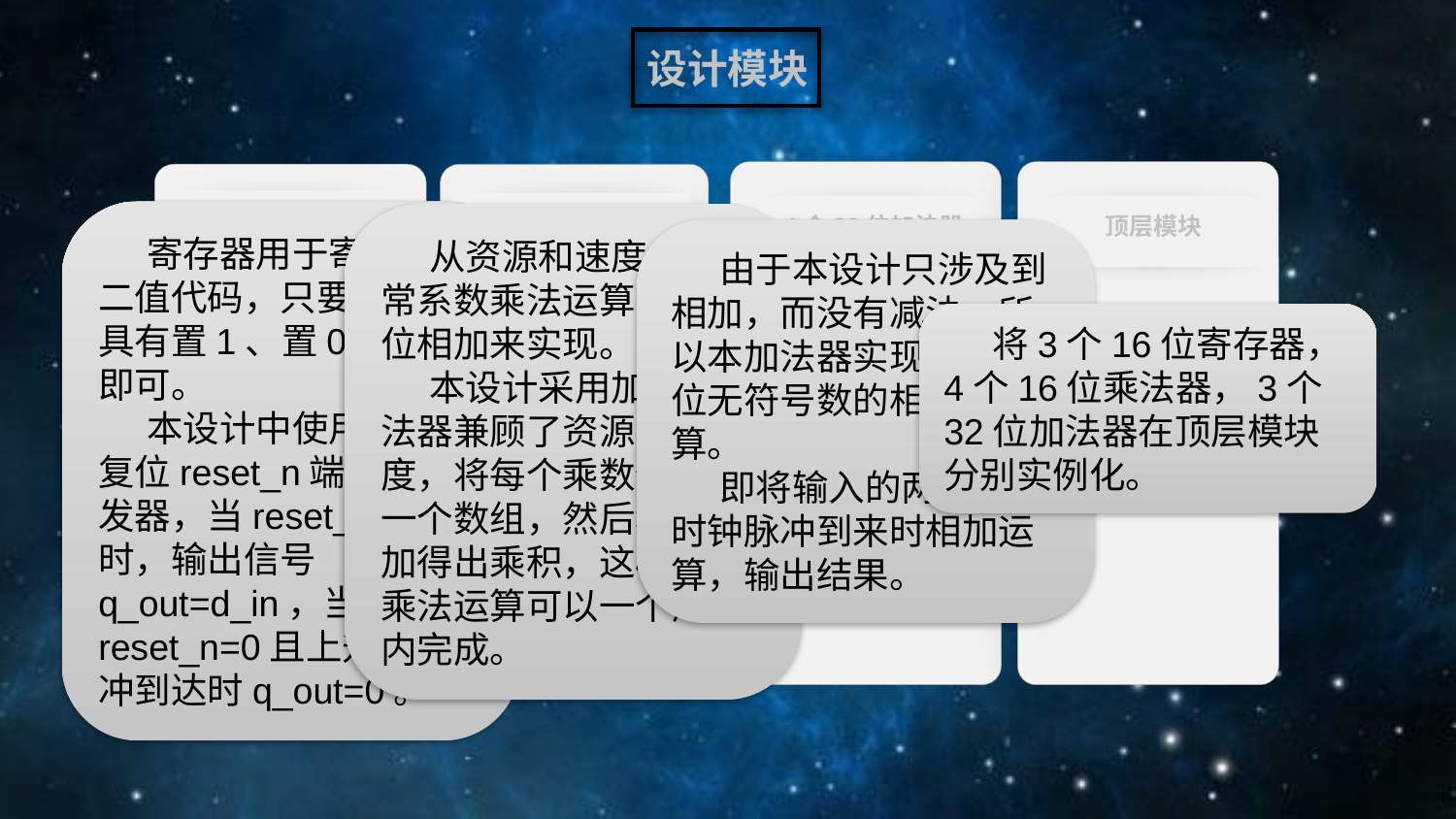

设计模块

4个16位寄存器
寄存器用于寄存一组二值代码，只要求它们具有置1、置0的功能即可。
本设计中使用带异步复位reset_n端的D触发器，当reset_n=1时，输出信号q_out=d_in，当reset_n=0且上升沿脉冲到达时q_out=0。
顶层模块
5个16位乘法器
4个32位加法器
从资源和速度考虑，常系数乘法运算可用移位相加来实现。
本设计采用加法树乘法器兼顾了资源与速度，将每个乘数例化了一个数组，然后移位相加得出乘积，这样使得乘法运算可以一个周期内完成。
由于本设计只涉及到相加，而没有减法，所以本加法器实现两个32位无符号数的相加运算。
即将输入的两数，在时钟脉冲到来时相加运算，输出结果。

将3个16位寄存器，4个16位乘法器，3个32位加法器在顶层模块分别实例化。

8